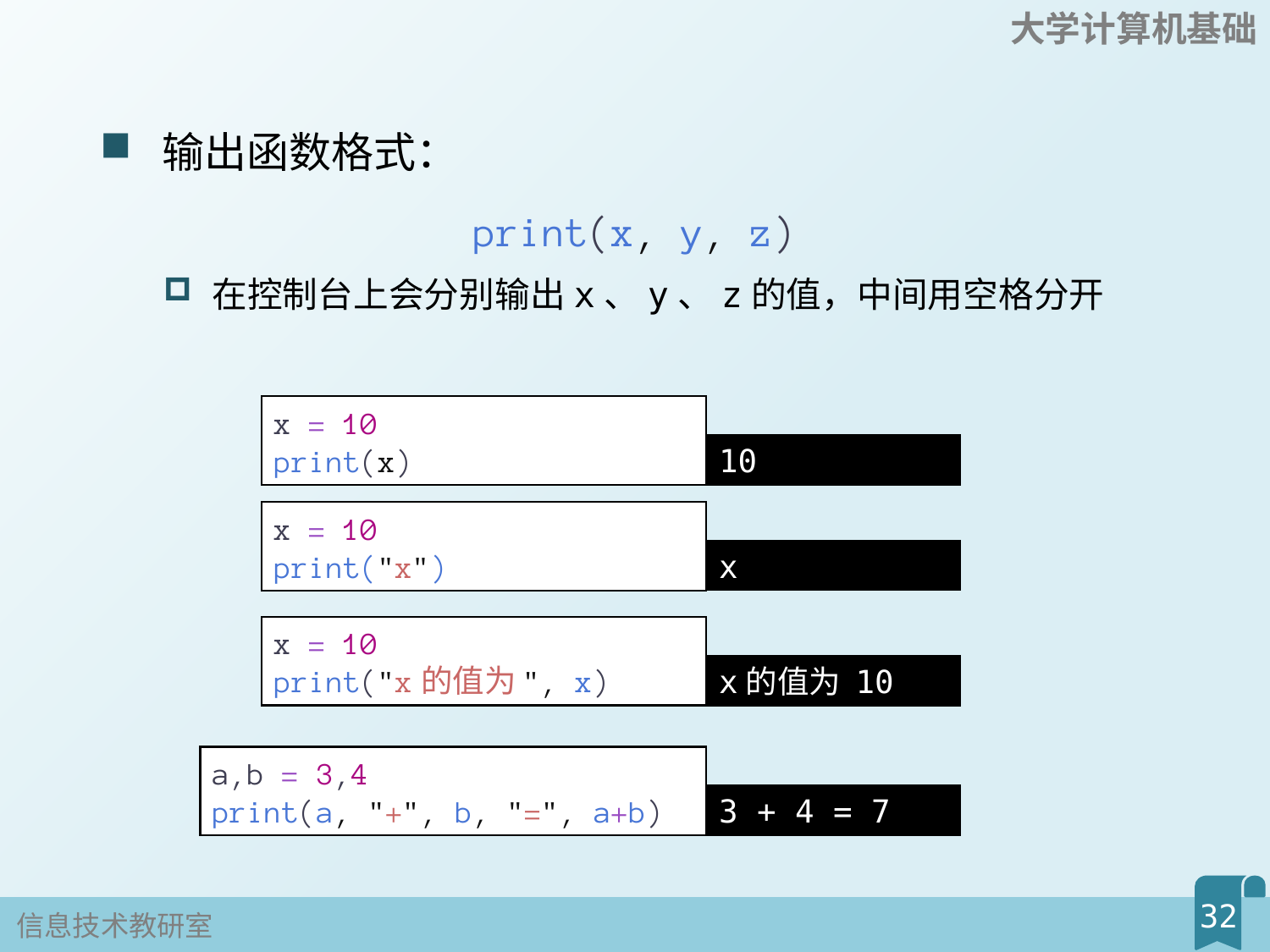

输出函数格式：
print(x, y, z)
在控制台上会分别输出x、y、z的值，中间用空格分开
x = 10
print(x)
10
x = 10
print("x")
x
x = 10
print("x的值为", x)
x的值为 10
a,b = 3,4
print(a, "+", b, "=", a+b)
3 + 4 = 7
32